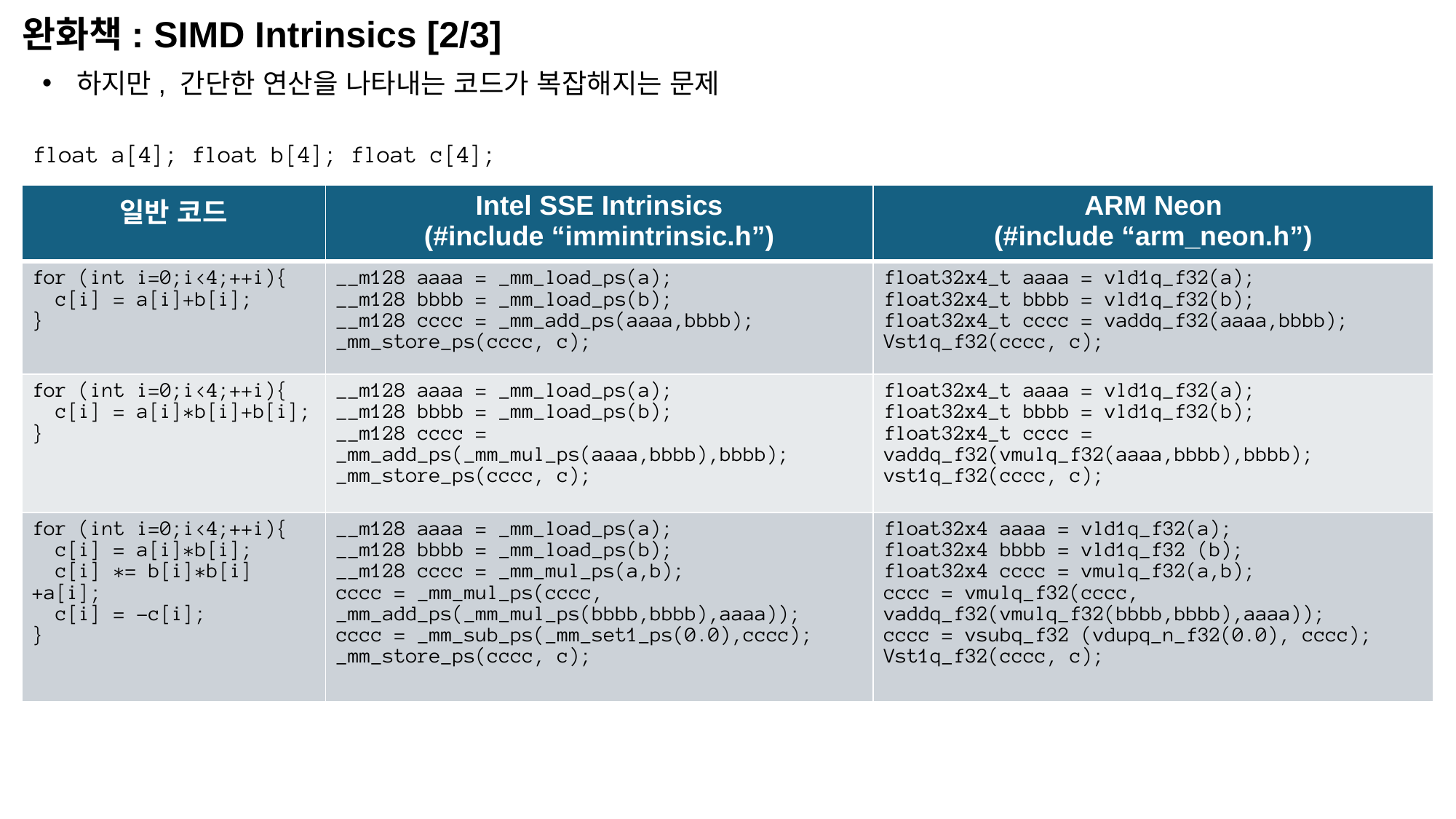

완화책: SIMD Intrinsics [2/3]
하지만, 간단한 연산을 나타내는 코드가 복잡해지는 문제
float a[4]; float b[4]; float c[4];
| 일반 코드 | Intel SSE Intrinsics (#include “immintrinsic.h”) | ARM Neon (#include “arm\_neon.h”) |
| --- | --- | --- |
| for (int i=0;i<4;++i){ c[i] = a[i]+b[i]; } | \_\_m128 aaaa = \_mm\_load\_ps(a); \_\_m128 bbbb = \_mm\_load\_ps(b); \_\_m128 cccc = \_mm\_add\_ps(aaaa,bbbb); \_mm\_store\_ps(cccc, c); | float32x4\_t aaaa = vld1q\_f32(a); float32x4\_t bbbb = vld1q\_f32(b); float32x4\_t cccc = vaddq\_f32(aaaa,bbbb); Vst1q\_f32(cccc, c); |
| for (int i=0;i<4;++i){ c[i] = a[i]\*b[i]+b[i]; } | \_\_m128 aaaa = \_mm\_load\_ps(a); \_\_m128 bbbb = \_mm\_load\_ps(b); \_\_m128 cccc = \_mm\_add\_ps(\_mm\_mul\_ps(aaaa,bbbb),bbbb); \_mm\_store\_ps(cccc, c); | float32x4\_t aaaa = vld1q\_f32(a); float32x4\_t bbbb = vld1q\_f32(b); float32x4\_t cccc = vaddq\_f32(vmulq\_f32(aaaa,bbbb),bbbb); vst1q\_f32(cccc, c); |
| for (int i=0;i<4;++i){ c[i] = a[i]\*b[i]; c[i] \*= b[i]\*b[i]+a[i]; c[i] = -c[i]; } | \_\_m128 aaaa = \_mm\_load\_ps(a); \_\_m128 bbbb = \_mm\_load\_ps(b); \_\_m128 cccc = \_mm\_mul\_ps(a,b); cccc = \_mm\_mul\_ps(cccc, \_mm\_add\_ps(\_mm\_mul\_ps(bbbb,bbbb),aaaa)); cccc = \_mm\_sub\_ps(\_mm\_set1\_ps(0.0),cccc); \_mm\_store\_ps(cccc, c); | float32x4 aaaa = vld1q\_f32(a); float32x4 bbbb = vld1q\_f32 (b); float32x4 cccc = vmulq\_f32(a,b); cccc = vmulq\_f32(cccc, vaddq\_f32(vmulq\_f32(bbbb,bbbb),aaaa)); cccc = vsubq\_f32 (vdupq\_n\_f32(0.0), cccc); Vst1q\_f32(cccc, c); |